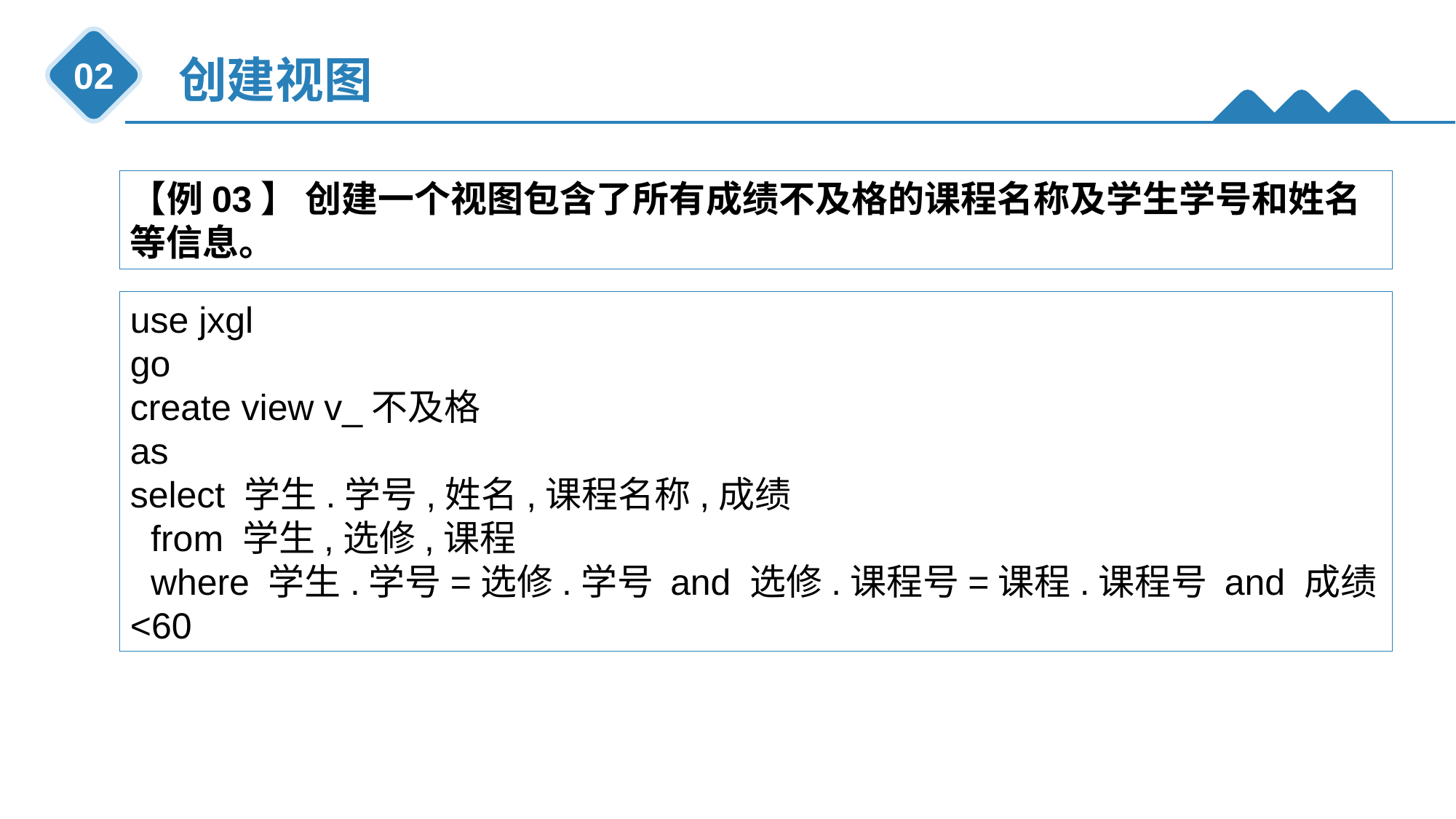

创建视图
02

【例03】 创建一个视图包含了所有成绩不及格的课程名称及学生学号和姓名等信息。
use jxgl
go
create view v_不及格
as
select 学生.学号,姓名,课程名称,成绩
  from 学生,选修,课程
  where 学生.学号=选修.学号 and 选修.课程号=课程.课程号 and 成绩<60